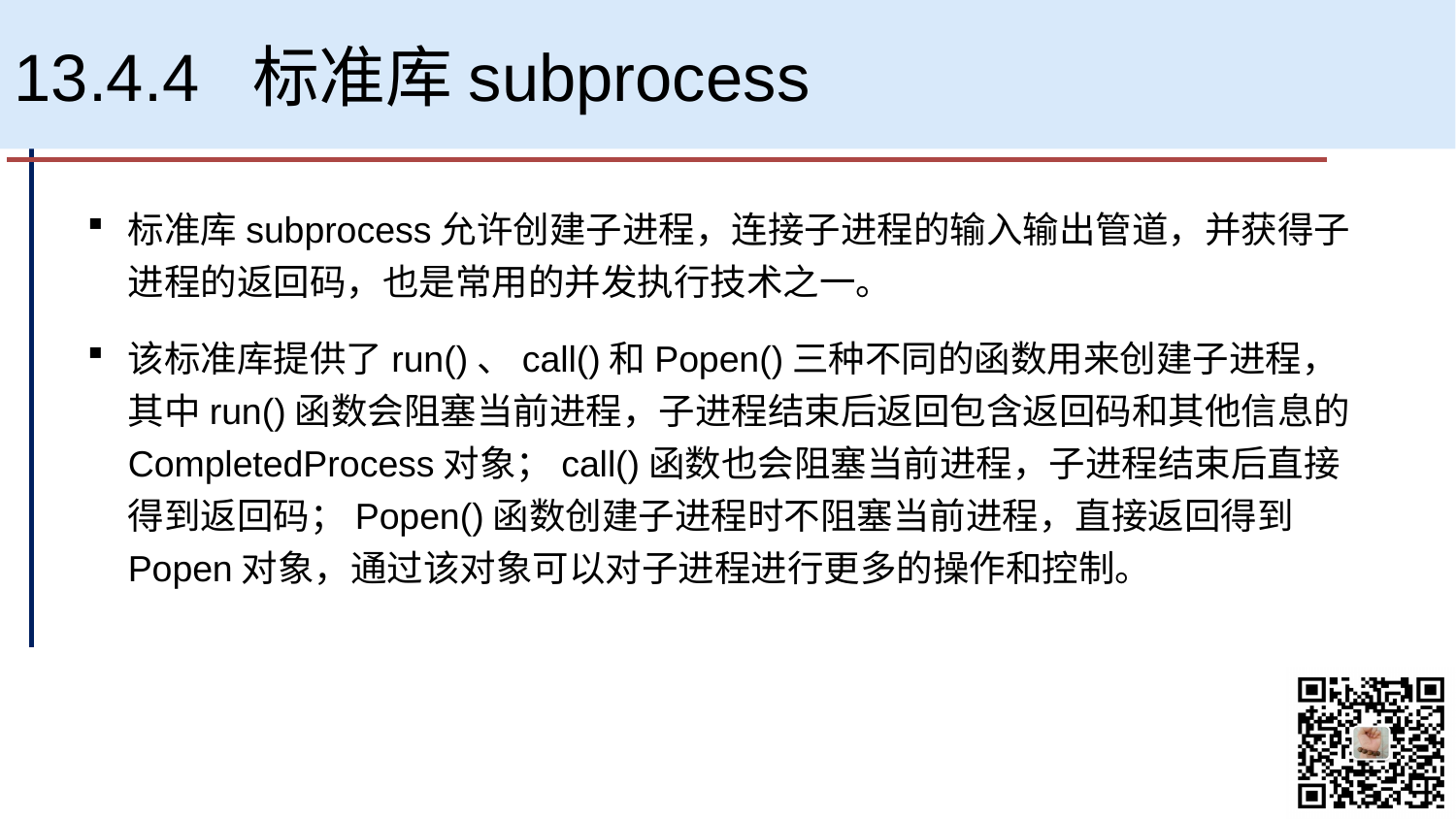

# 13.4.4  标准库subprocess
标准库subprocess允许创建子进程，连接子进程的输入输出管道，并获得子进程的返回码，也是常用的并发执行技术之一。
该标准库提供了run()、call()和Popen()三种不同的函数用来创建子进程，其中run()函数会阻塞当前进程，子进程结束后返回包含返回码和其他信息的CompletedProcess对象；call()函数也会阻塞当前进程，子进程结束后直接得到返回码；Popen()函数创建子进程时不阻塞当前进程，直接返回得到Popen对象，通过该对象可以对子进程进行更多的操作和控制。